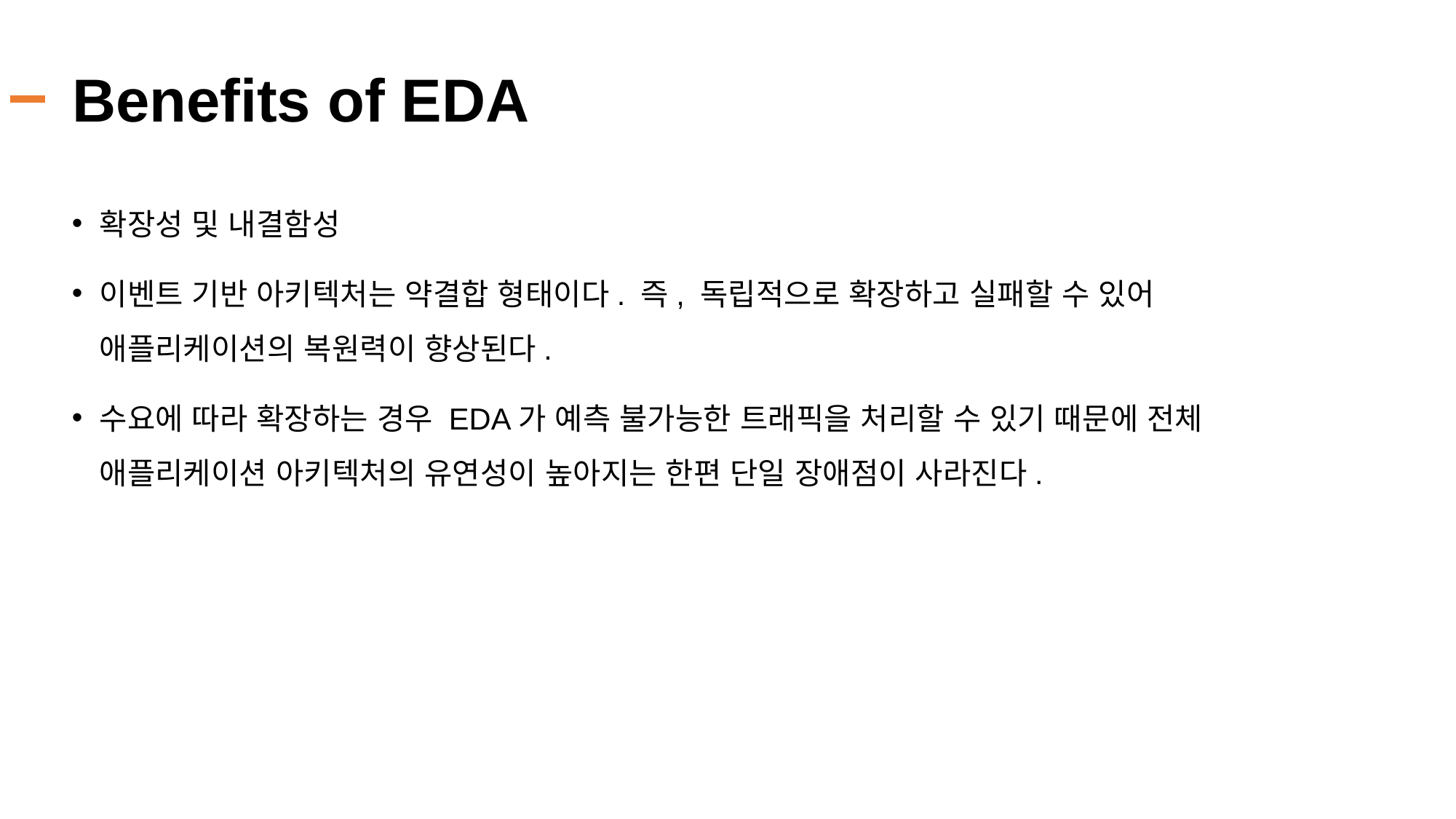

# Benefits of EDA

확장성 및 내결함성
이벤트 기반 아키텍처는 약결합 형태이다. 즉, 독립적으로 확장하고 실패할 수 있어 애플리케이션의 복원력이 향상된다.
수요에 따라 확장하는 경우 EDA가 예측 불가능한 트래픽을 처리할 수 있기 때문에 전체 애플리케이션 아키텍처의 유연성이 높아지는 한편 단일 장애점이 사라진다.